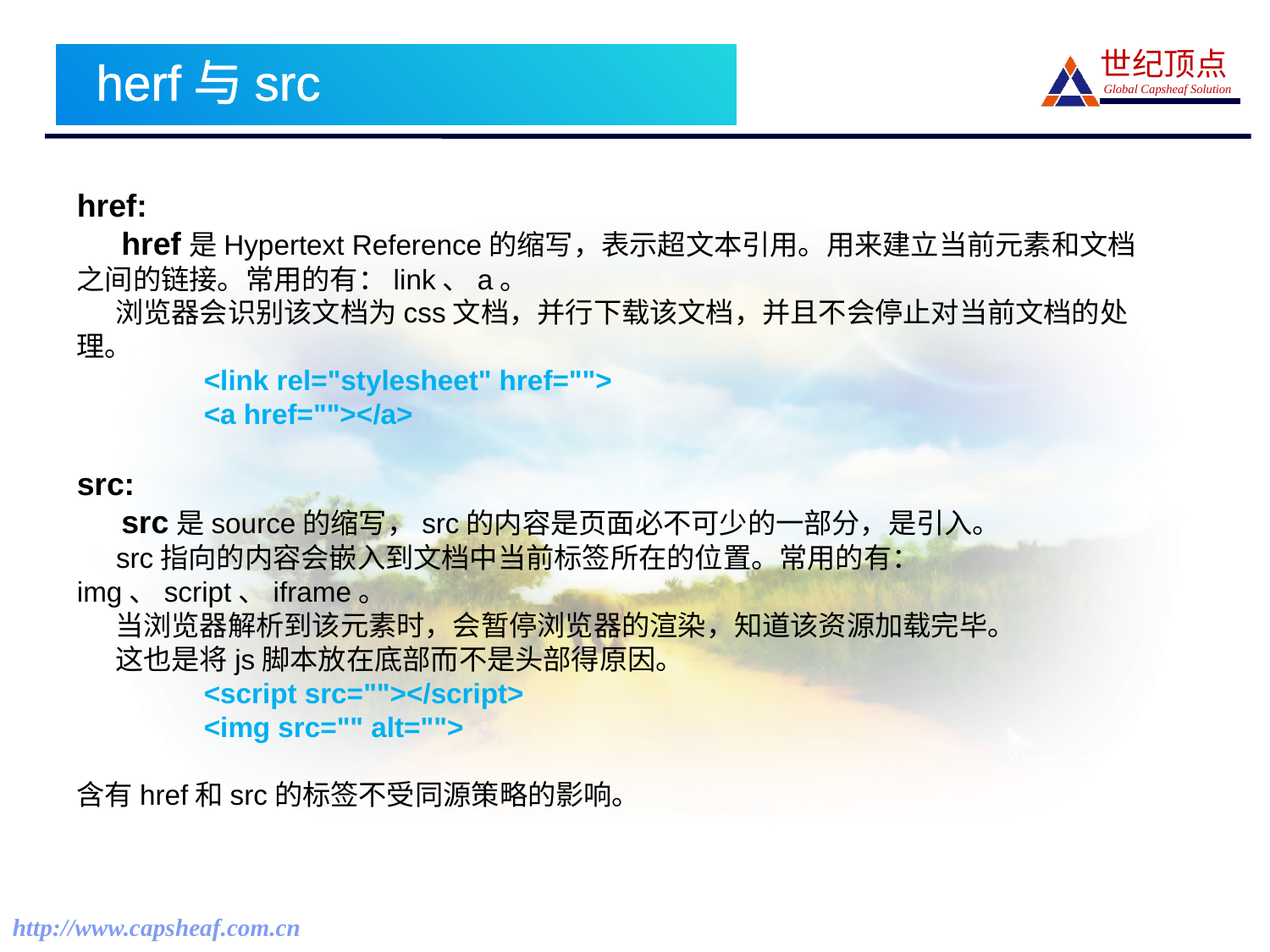

herf与src
href:      href是Hypertext Reference的缩写，表示超文本引用。用来建立当前元素和文档之间的链接。常用的有：link、a。     浏览器会识别该文档为css文档，并行下载该文档，并且不会停止对当前文档的处理。
	<link rel="stylesheet" href="">
	<a href=""></a>
src:     src是source的缩写，src的内容是页面必不可少的一部分，是引入。     src指向的内容会嵌入到文档中当前标签所在的位置。常用的有：img、script、iframe。     当浏览器解析到该元素时，会暂停浏览器的渲染，知道该资源加载完毕。
     这也是将js脚本放在底部而不是头部得原因。
	<script src=""></script>
	<img src="" alt="">
含有href和src的标签不受同源策略的影响。